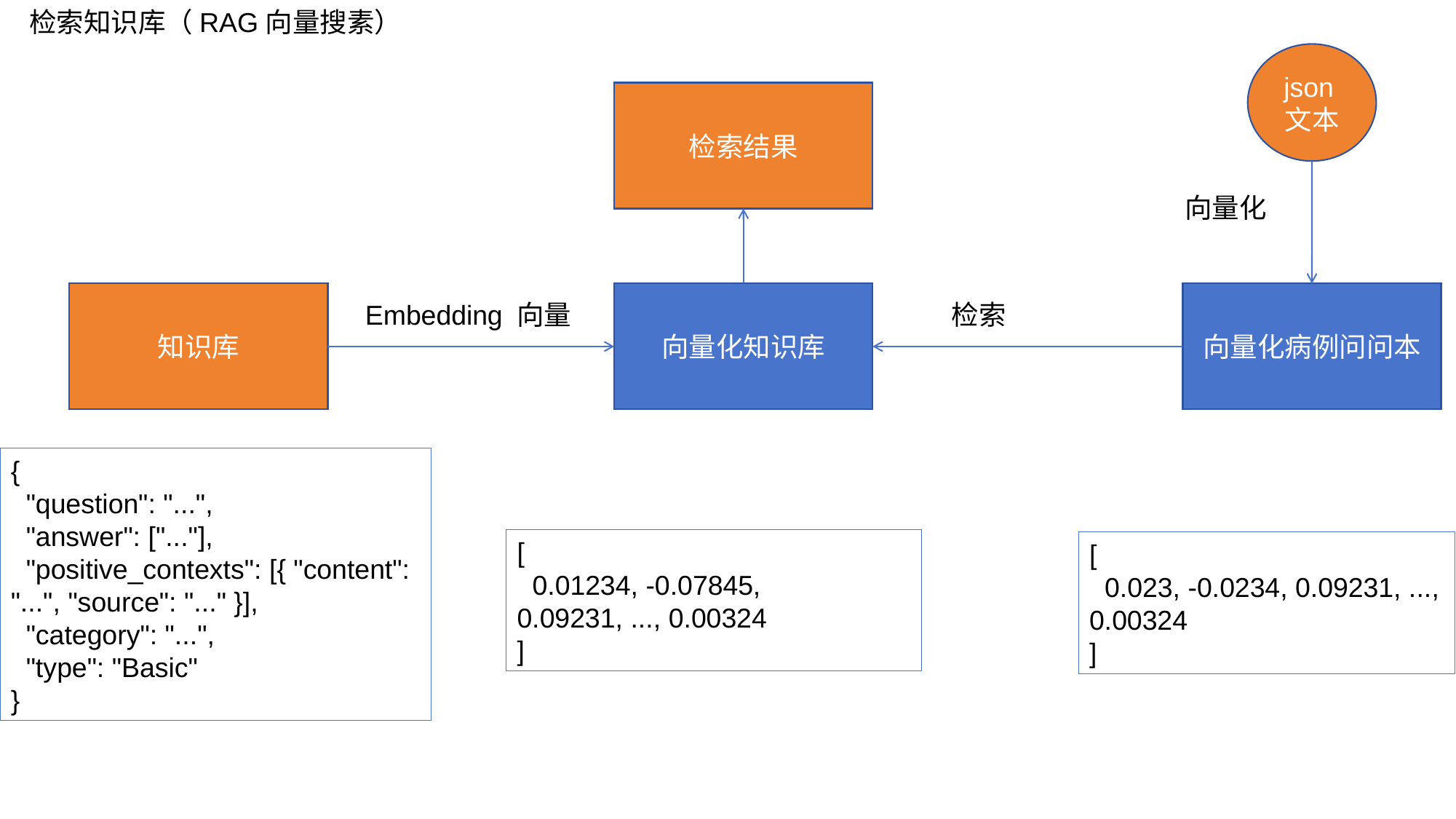

检索知识库（RAG向量搜素）
json文本
检索结果
向量化
知识库
向量化知识库
向量化病例问问本
 Embedding 向量
检索
{
  "question": "...",
  "answer": ["..."],
  "positive_contexts": [{ "content": "...", "source": "..." }],
  "category": "...",
  "type": "Basic"
}
[
  0.01234, -0.07845, 0.09231, ..., 0.00324
]
[
  0.023, -0.0234, 0.09231, ..., 0.00324
]